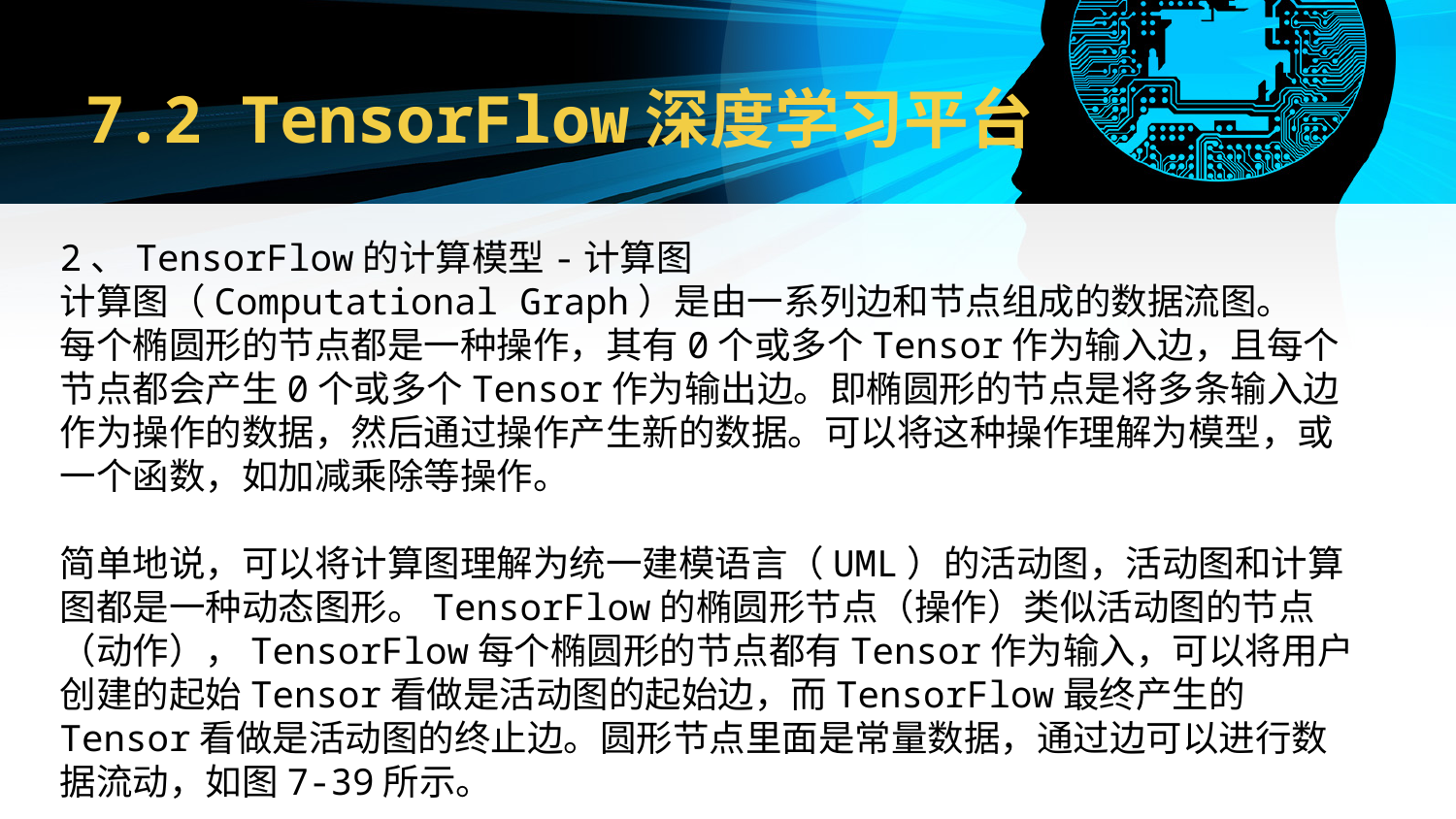

# 7.2 TensorFlow深度学习平台
2、TensorFlow的计算模型-计算图
计算图（Computational Graph）是由一系列边和节点组成的数据流图。
每个椭圆形的节点都是一种操作，其有0个或多个Tensor作为输入边，且每个节点都会产生0个或多个Tensor作为输出边。即椭圆形的节点是将多条输入边作为操作的数据，然后通过操作产生新的数据。可以将这种操作理解为模型，或一个函数，如加减乘除等操作。

简单地说，可以将计算图理解为统一建模语言（UML）的活动图，活动图和计算图都是一种动态图形。TensorFlow的椭圆形节点（操作）类似活动图的节点（动作），TensorFlow每个椭圆形的节点都有Tensor作为输入，可以将用户创建的起始Tensor看做是活动图的起始边，而TensorFlow最终产生的Tensor看做是活动图的终止边。圆形节点里面是常量数据，通过边可以进行数据流动，如图7-39所示。